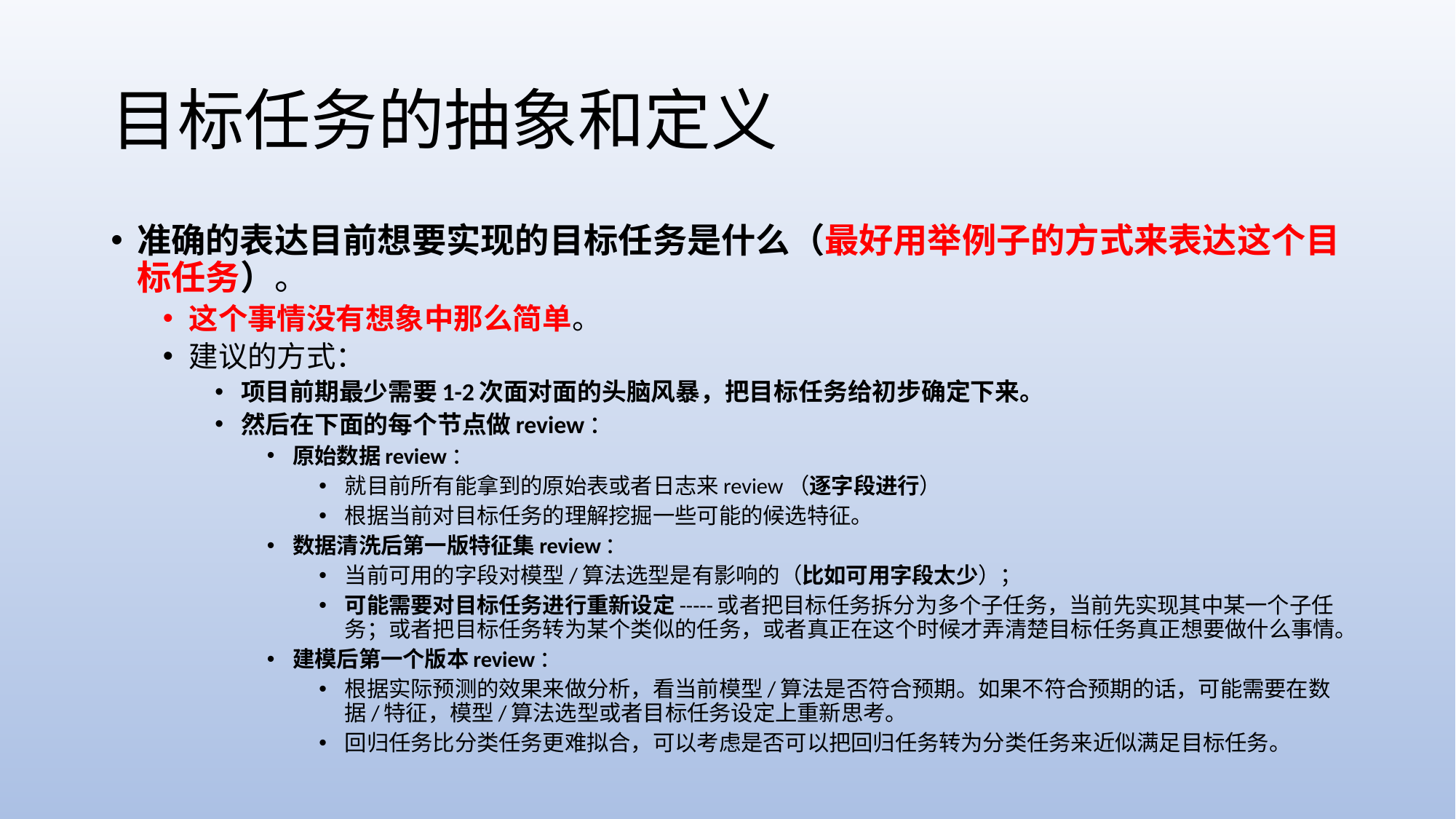

# 目标任务的抽象和定义
准确的表达目前想要实现的目标任务是什么（最好用举例子的方式来表达这个目标任务）。
这个事情没有想象中那么简单。
建议的方式：
项目前期最少需要1-2次面对面的头脑风暴，把目标任务给初步确定下来。
然后在下面的每个节点做review：
原始数据review：
就目前所有能拿到的原始表或者日志来review（逐字段进行）
根据当前对目标任务的理解挖掘一些可能的候选特征。
数据清洗后第一版特征集review：
当前可用的字段对模型/算法选型是有影响的（比如可用字段太少）；
可能需要对目标任务进行重新设定-----或者把目标任务拆分为多个子任务，当前先实现其中某一个子任务；或者把目标任务转为某个类似的任务，或者真正在这个时候才弄清楚目标任务真正想要做什么事情。
建模后第一个版本review：
根据实际预测的效果来做分析，看当前模型/算法是否符合预期。如果不符合预期的话，可能需要在数据/特征，模型/算法选型或者目标任务设定上重新思考。
回归任务比分类任务更难拟合，可以考虑是否可以把回归任务转为分类任务来近似满足目标任务。